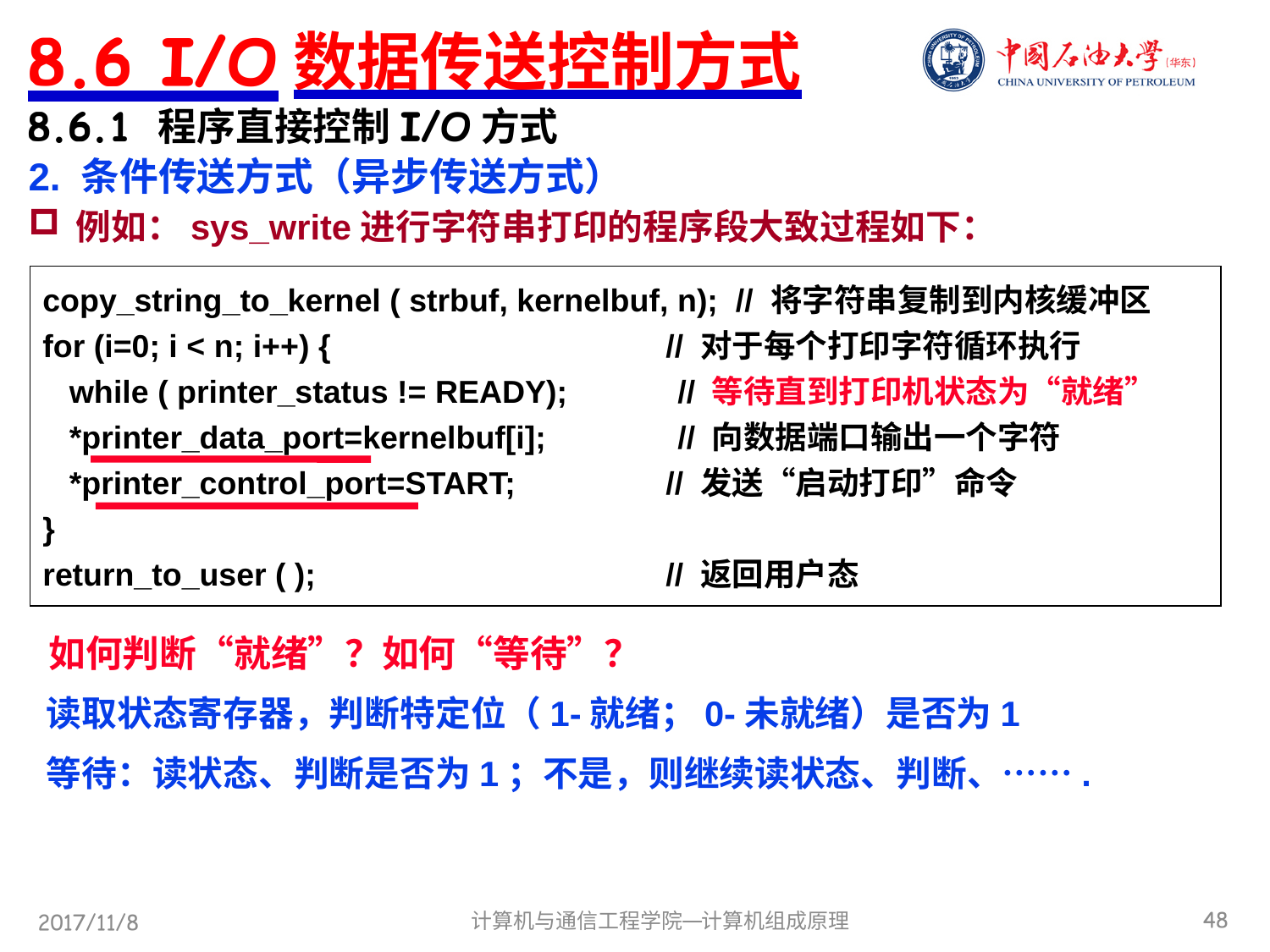

# 8.6 I/O数据传送控制方式
8.6.1 程序直接控制I/O方式
2. 条件传送方式（异步传送方式）
例如：sys_write进行字符串打印的程序段大致过程如下：
copy_string_to_kernel ( strbuf, kernelbuf, n);  // 将字符串复制到内核缓冲区
for (i=0; i < n; i++) {		             // 对于每个打印字符循环执行
   while ( printer_status != READY);  	// 等待直到打印机状态为“就绪”
   *printer_data_port=kernelbuf[i];  	// 向数据端口输出一个字符
   *printer_control_port=START;	             // 发送“启动打印”命令
}
return_to_user ( );  		             // 返回用户态

如何判断“就绪”？如何“等待”？
读取状态寄存器，判断特定位（1-就绪；0-未就绪）是否为1
等待：读状态、判断是否为1；不是，则继续读状态、判断、…….
计算机与通信工程学院—计算机组成原理
48
2017/11/8